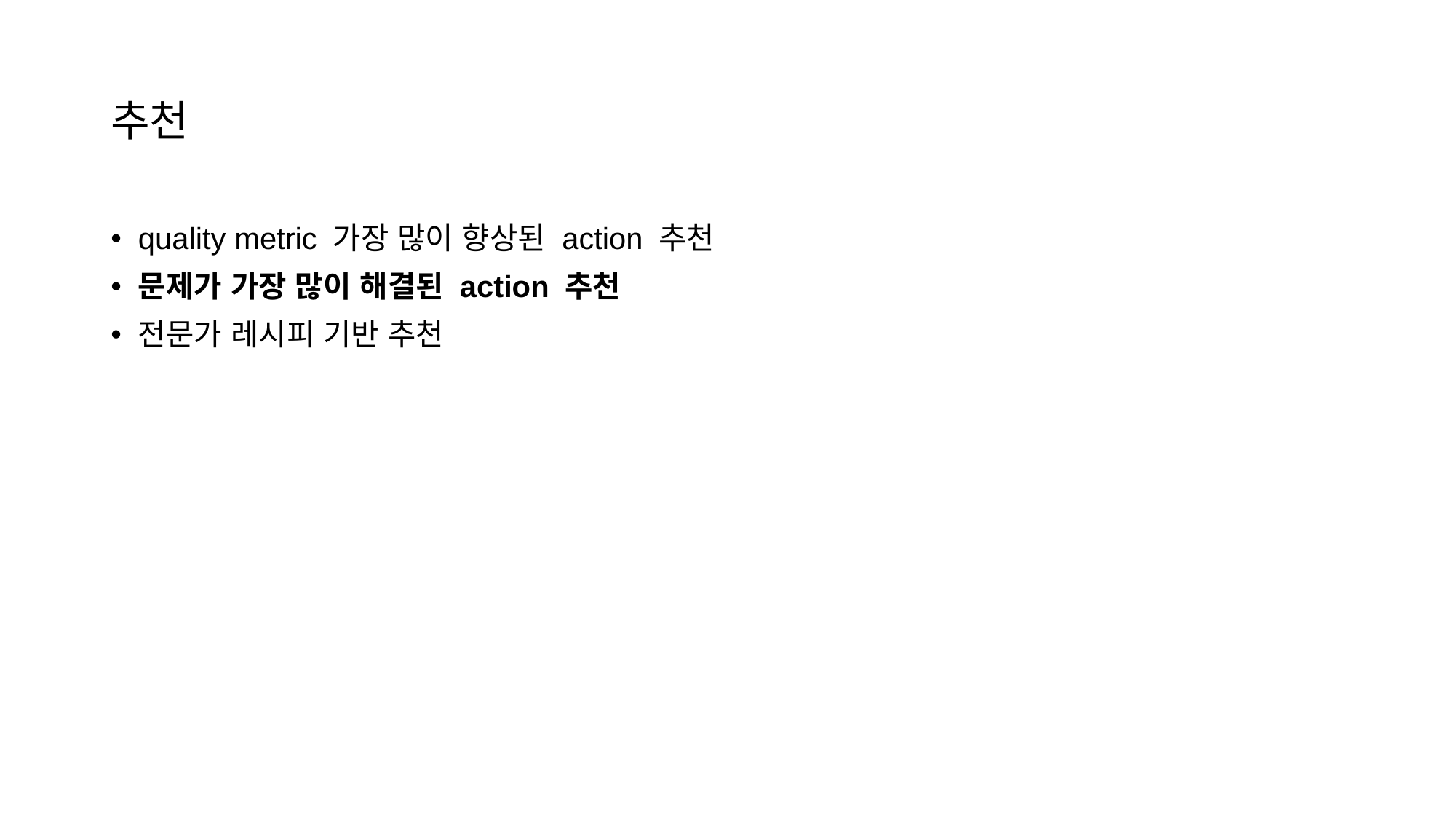

# 추천
quality metric 가장 많이 향상된 action 추천
문제가 가장 많이 해결된 action 추천
전문가 레시피 기반 추천